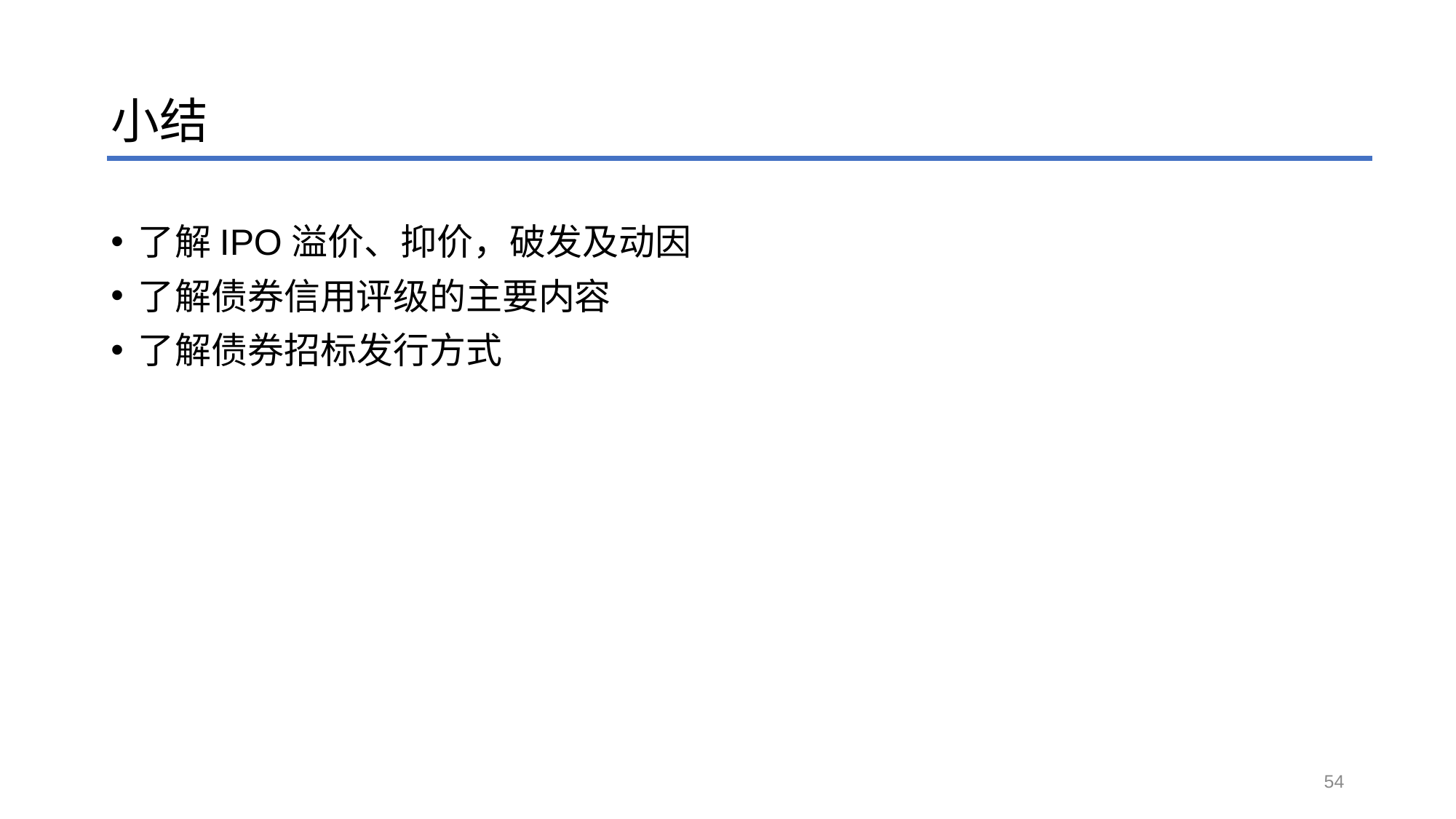

# 小结
了解IPO溢价、抑价，破发及动因
了解债券信用评级的主要内容
了解债券招标发行方式
54